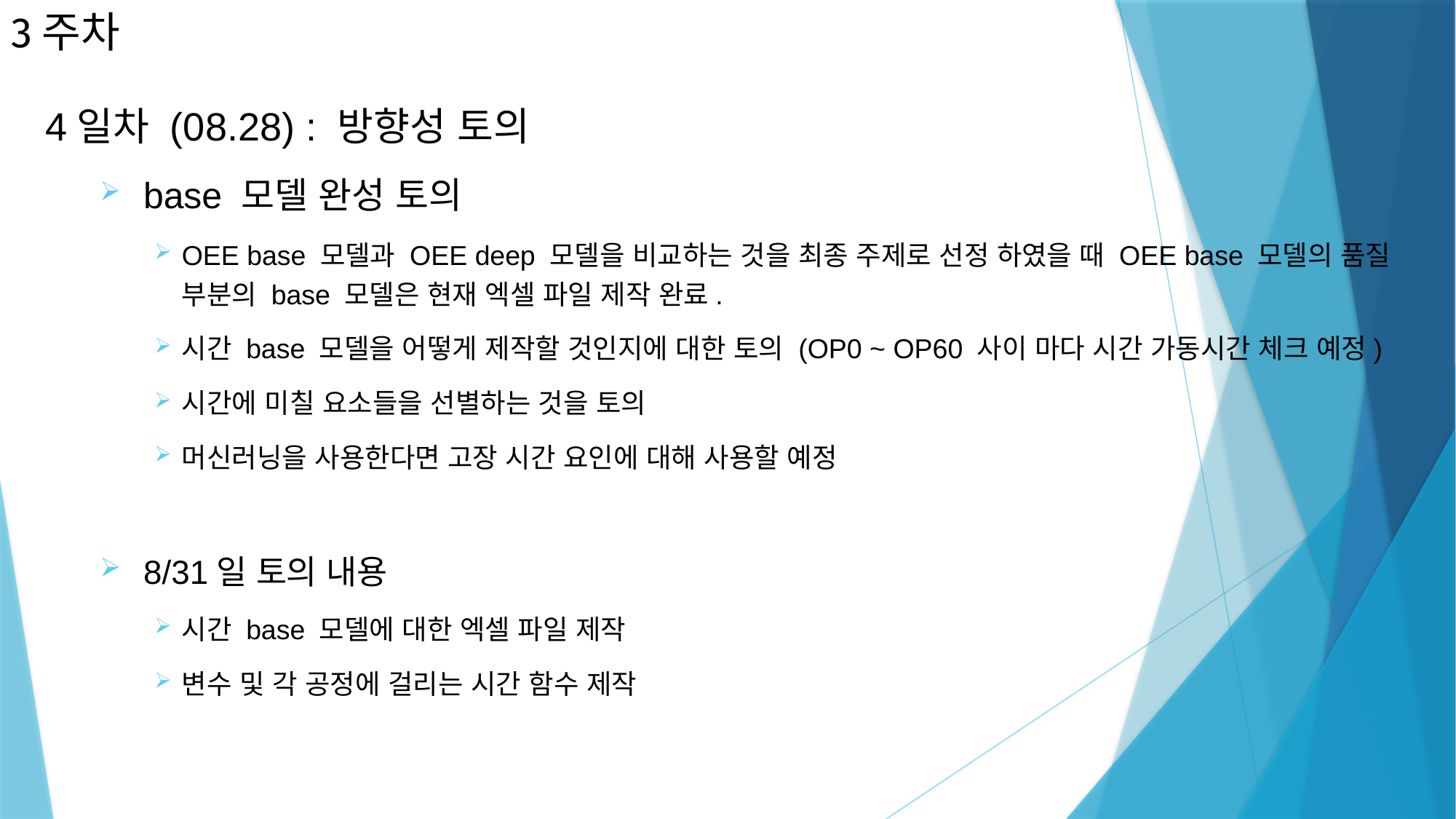

# 3주차
4일차 (08.28) : 방향성 토의
 base 모델 완성 토의
OEE base 모델과 OEE deep 모델을 비교하는 것을 최종 주제로 선정 하였을 때 OEE base 모델의 품질 부분의 base 모델은 현재 엑셀 파일 제작 완료.
시간 base 모델을 어떻게 제작할 것인지에 대한 토의 (OP0 ~ OP60 사이 마다 시간 가동시간 체크 예정)
시간에 미칠 요소들을 선별하는 것을 토의
머신러닝을 사용한다면 고장 시간 요인에 대해 사용할 예정

 8/31일 토의 내용
시간 base 모델에 대한 엑셀 파일 제작
변수 및 각 공정에 걸리는 시간 함수 제작